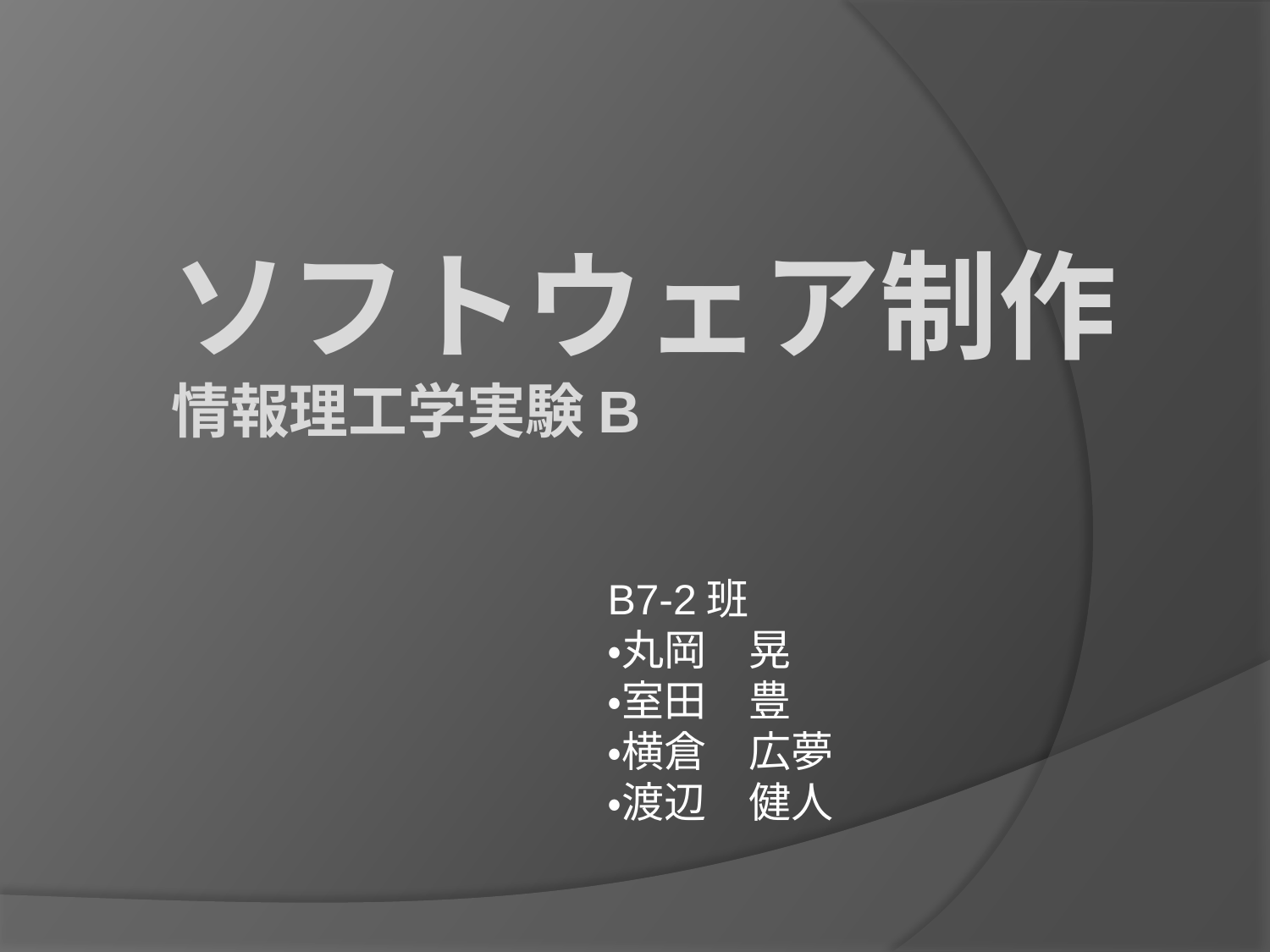

# ソフトウェア制作 情報理工学実験B
B7-2班
・丸岡　晃
・室田　豊
・横倉　広夢
・渡辺　健人